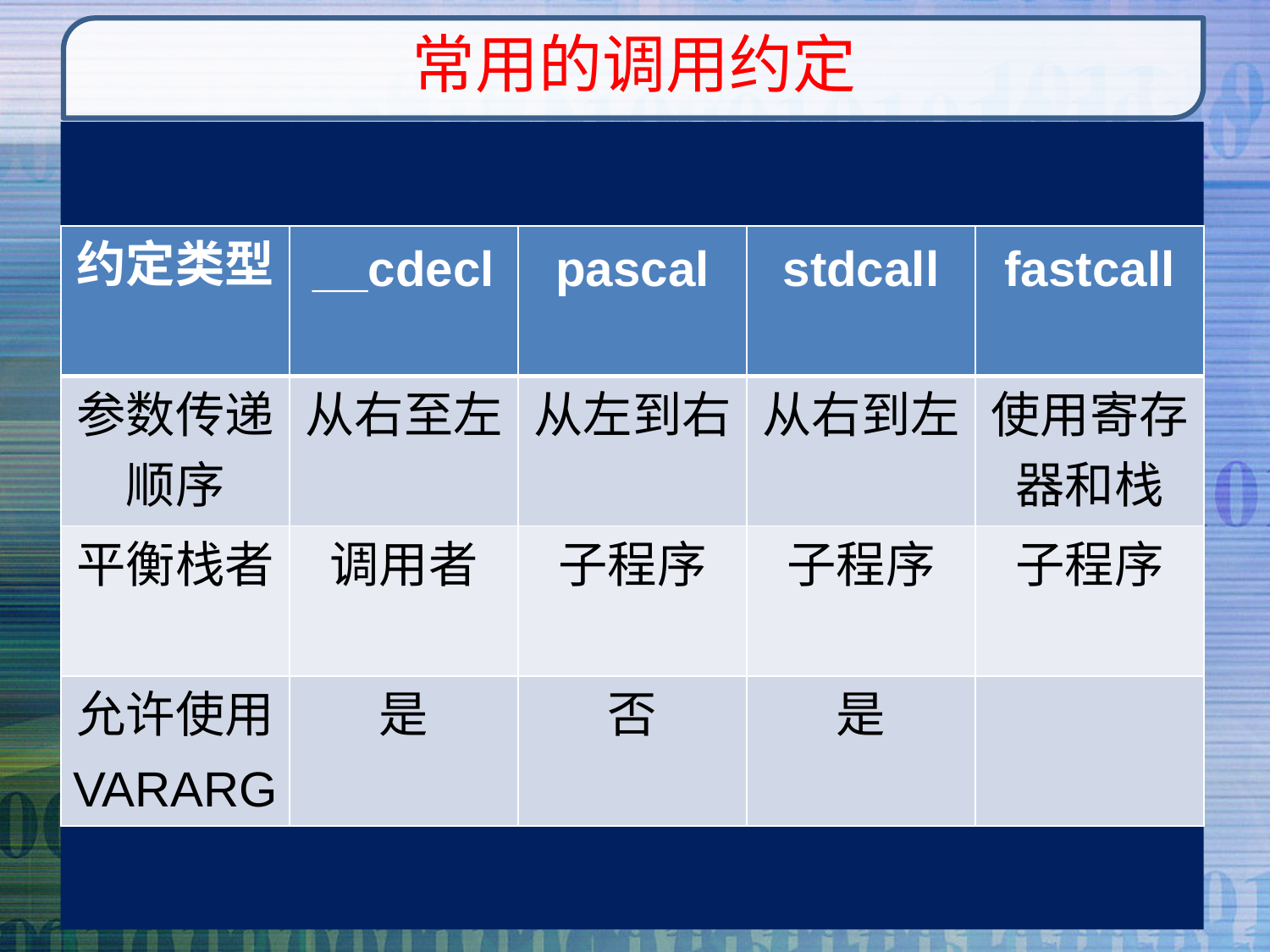

# 常用的调用约定

| 约定类型 | \_\_cdecl | pascal | stdcall | fastcall |
| --- | --- | --- | --- | --- |
| 参数传递 顺序 | 从右至左 | 从左到右 | 从右到左 | 使用寄存 器和栈 |
| 平衡栈者 | 调用者 | 子程序 | 子程序 | 子程序 |
| 允许使用 VARARG | 是 | 否 | 是 |  |